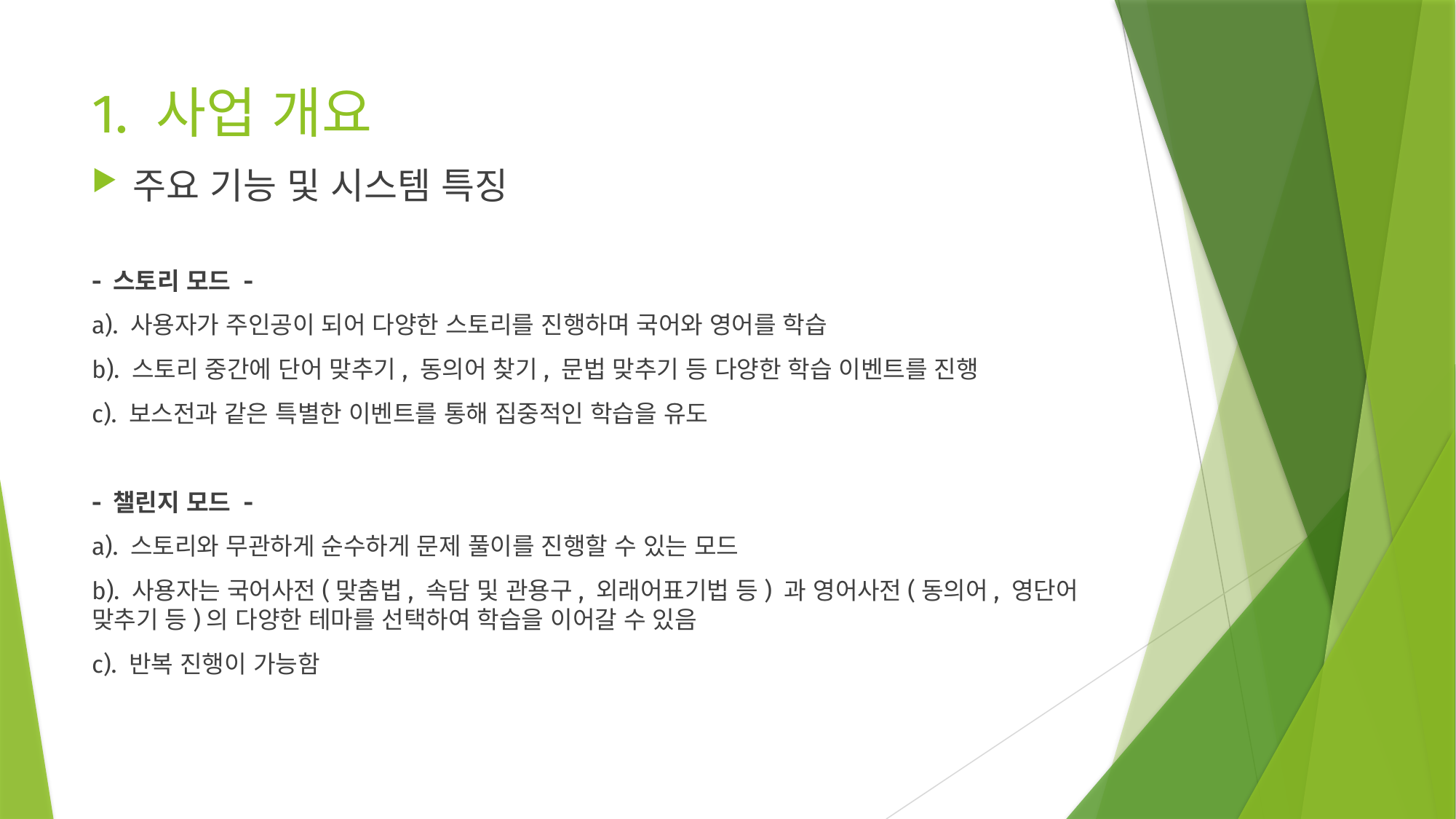

# 1. 사업 개요
주요 기능 및 시스템 특징

- 스토리 모드 -
a). 사용자가 주인공이 되어 다양한 스토리를 진행하며 국어와 영어를 학습
b). 스토리 중간에 단어 맞추기, 동의어 찾기, 문법 맞추기 등 다양한 학습 이벤트를 진행
c). 보스전과 같은 특별한 이벤트를 통해 집중적인 학습을 유도

- 챌린지 모드 -
a). 스토리와 무관하게 순수하게 문제 풀이를 진행할 수 있는 모드
b). 사용자는 국어사전(맞춤법, 속담 및 관용구, 외래어표기법 등) 과 영어사전(동의어, 영단어 맞추기 등)의 다양한 테마를 선택하여 학습을 이어갈 수 있음
c). 반복 진행이 가능함